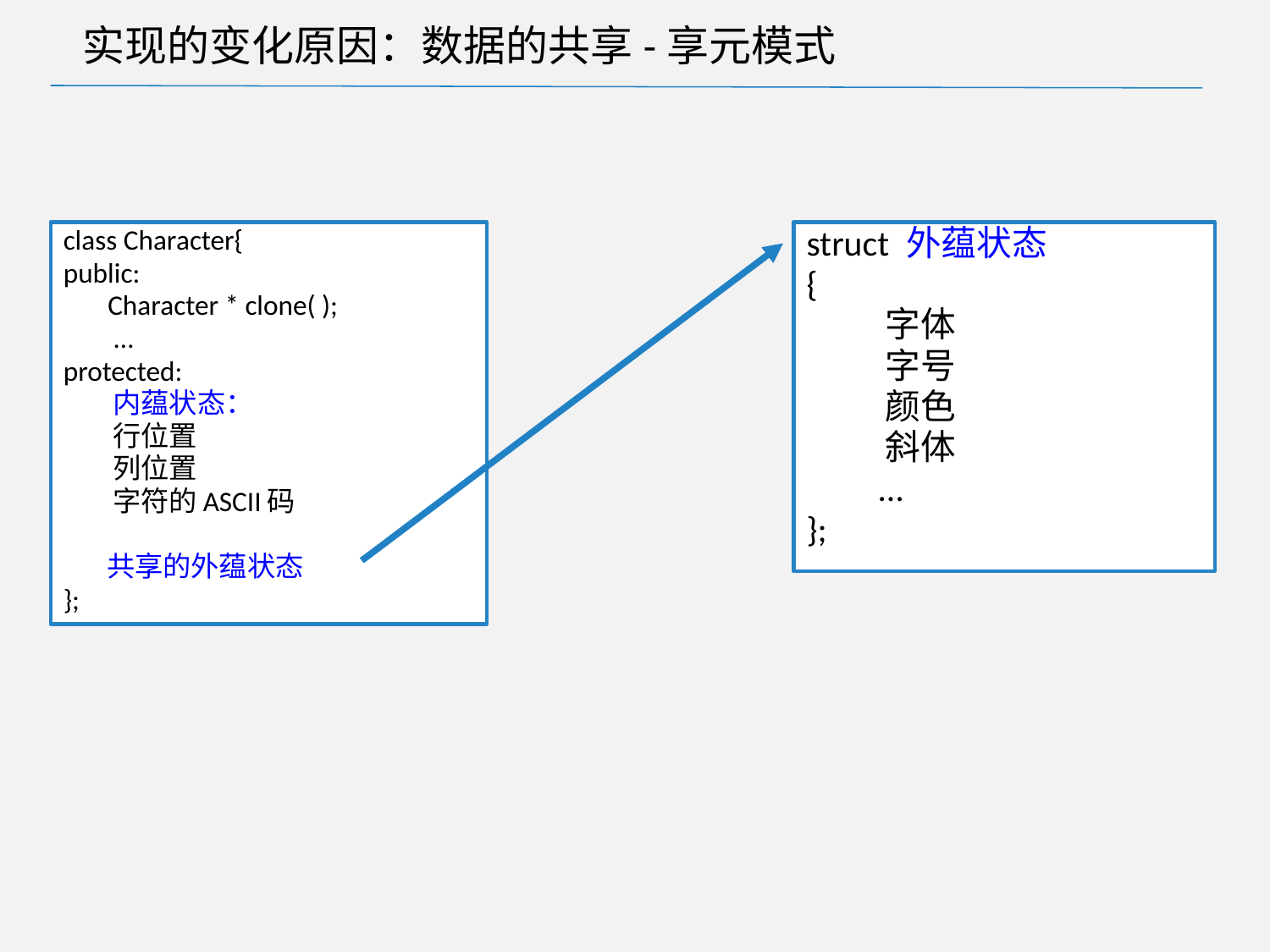

# 实现的变化原因：数据的共享-享元模式
class Character{
public:
       Character * clone( );
        …
protected:
       内蕴状态：
       行位置
       列位置
       字符的ASCII码

      共享的外蕴状态
};
struct 外蕴状态
{
         字体
         字号
         颜色
         斜体
         …
};